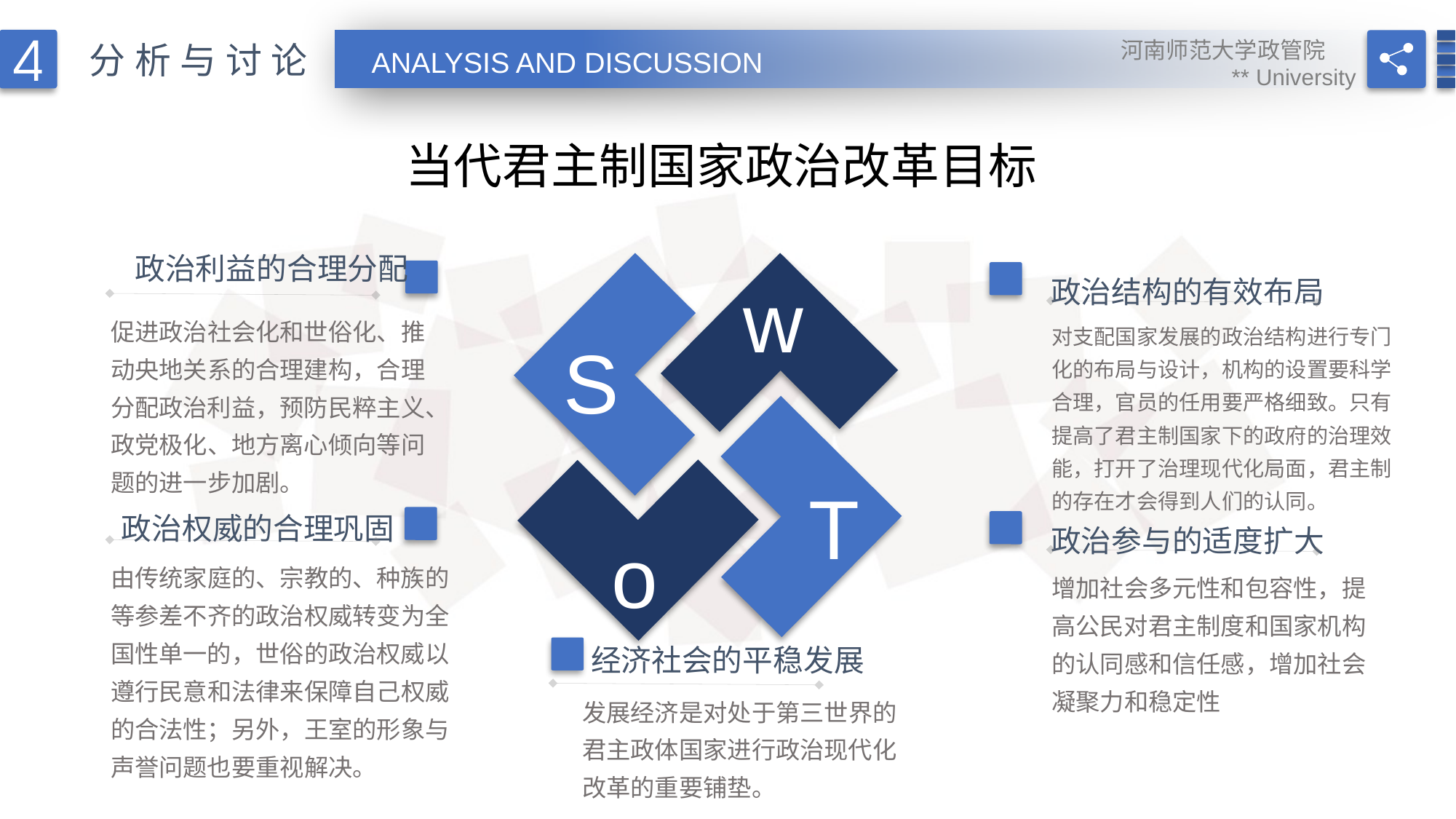

4
河南师范大学政管院
** University

分析与讨论
ANALYSIS AND DISCUSSION
当代君主制国家政治改革目标
政治利益的合理分配
w
政治结构的有效布局

S
促进政治社会化和世俗化、推动央地关系的合理建构，合理分配政治利益，预防民粹主义、政党极化、地方离心倾向等问题的进一步加剧。
对支配国家发展的政治结构进行专门化的布局与设计，机构的设置要科学合理，官员的任用要严格细致。只有提高了君主制国家下的政府的治理效能，打开了治理现代化局面，君主制的存在才会得到人们的认同。

T
o
政治权威的合理巩固
政治参与的适度扩大

由传统家庭的、宗教的、种族的等参差不齐的政治权威转变为全国性单一的，世俗的政治权威以遵行民意和法律来保障自己权威的合法性；另外，王室的形象与声誉问题也要重视解决。
增加社会多元性和包容性，提高公民对君主制度和国家机构的认同感和信任感，增加社会凝聚力和稳定性
经济社会的平稳发展

发展经济是对处于第三世界的君主政体国家进行政治现代化改革的重要铺垫。